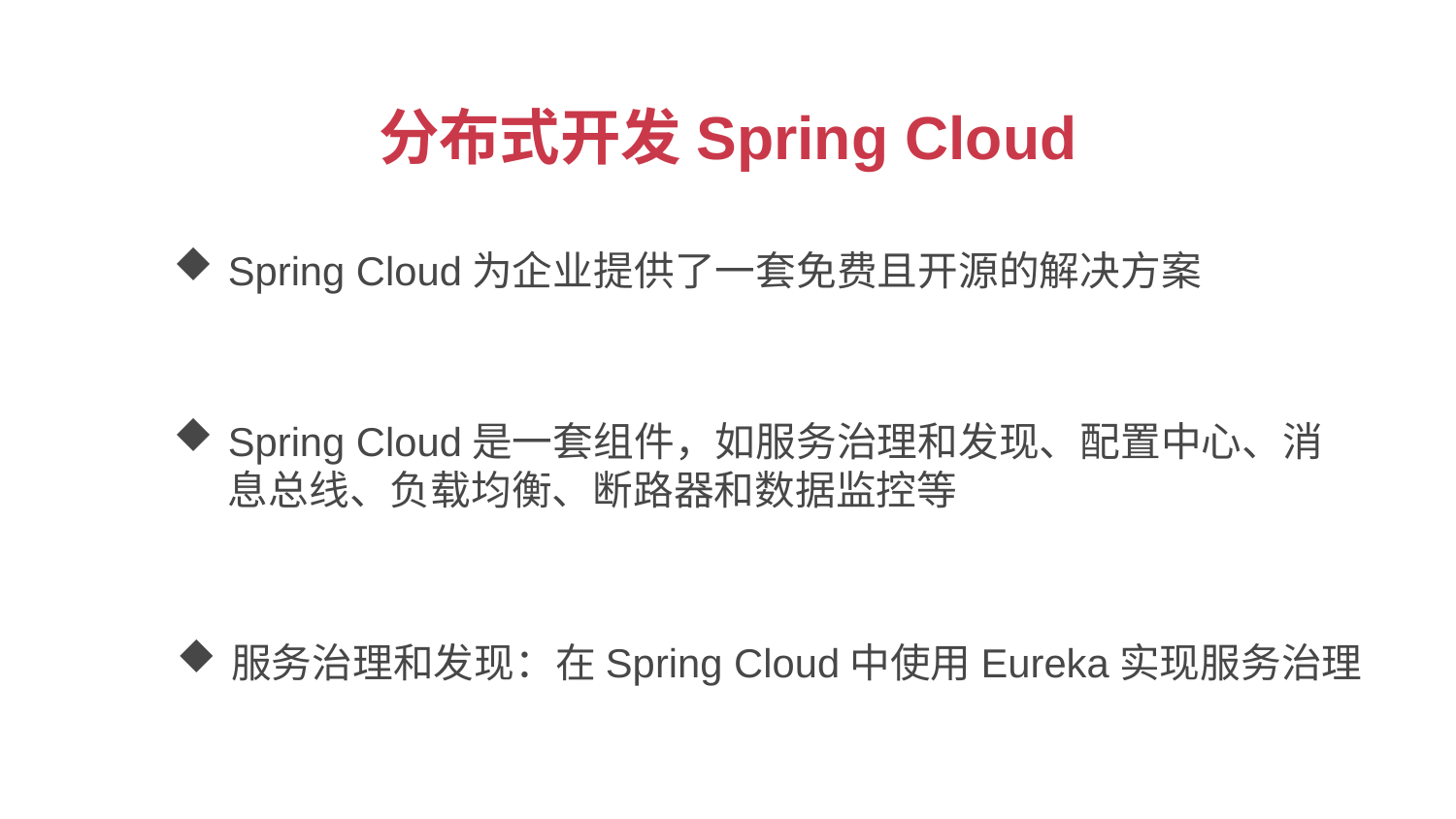

分布式开发Spring Cloud
Spring Cloud为企业提供了一套免费且开源的解决方案
Spring Cloud是一套组件，如服务治理和发现、配置中心、消息总线、负载均衡、断路器和数据监控等
服务治理和发现：在Spring Cloud中使用Eureka实现服务治理